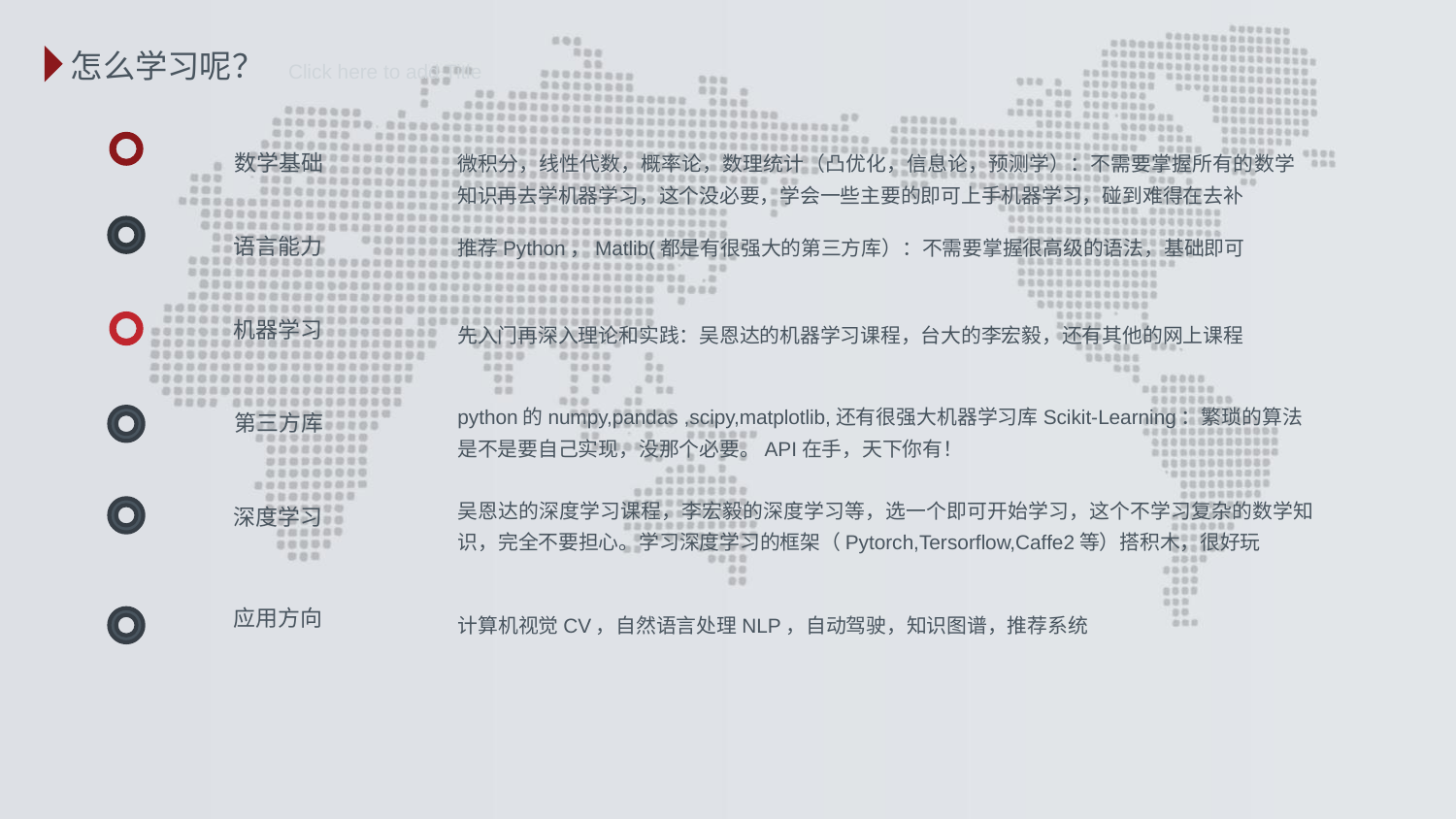

怎么学习呢？
  Click here to add Title

微积分，线性代数，概率论，数理统计（凸优化，信息论，预测学）：不需要掌握所有的数学知识再去学机器学习，这个没必要，学会一些主要的即可上手机器学习，碰到难得在去补
数学基础

推荐Python，Matlib(都是有很强大的第三方库）：不需要掌握很高级的语法，基础即可
语言能力

先入门再深入理论和实践：吴恩达的机器学习课程，台大的李宏毅，还有其他的网上课程
机器学习
python的numpy,pandas ,scipy,matplotlib,还有很强大机器学习库Scikit-Learning：繁琐的算法是不是要自己实现，没那个必要。API在手，天下你有！
第三方库

吴恩达的深度学习课程，李宏毅的深度学习等，选一个即可开始学习，这个不学习复杂的数学知识，完全不要担心。学习深度学习的框架（Pytorch,Tersorflow,Caffe2等）搭积木，很好玩

深度学习
应用方向
计算机视觉CV，自然语言处理NLP，自动驾驶，知识图谱，推荐系统